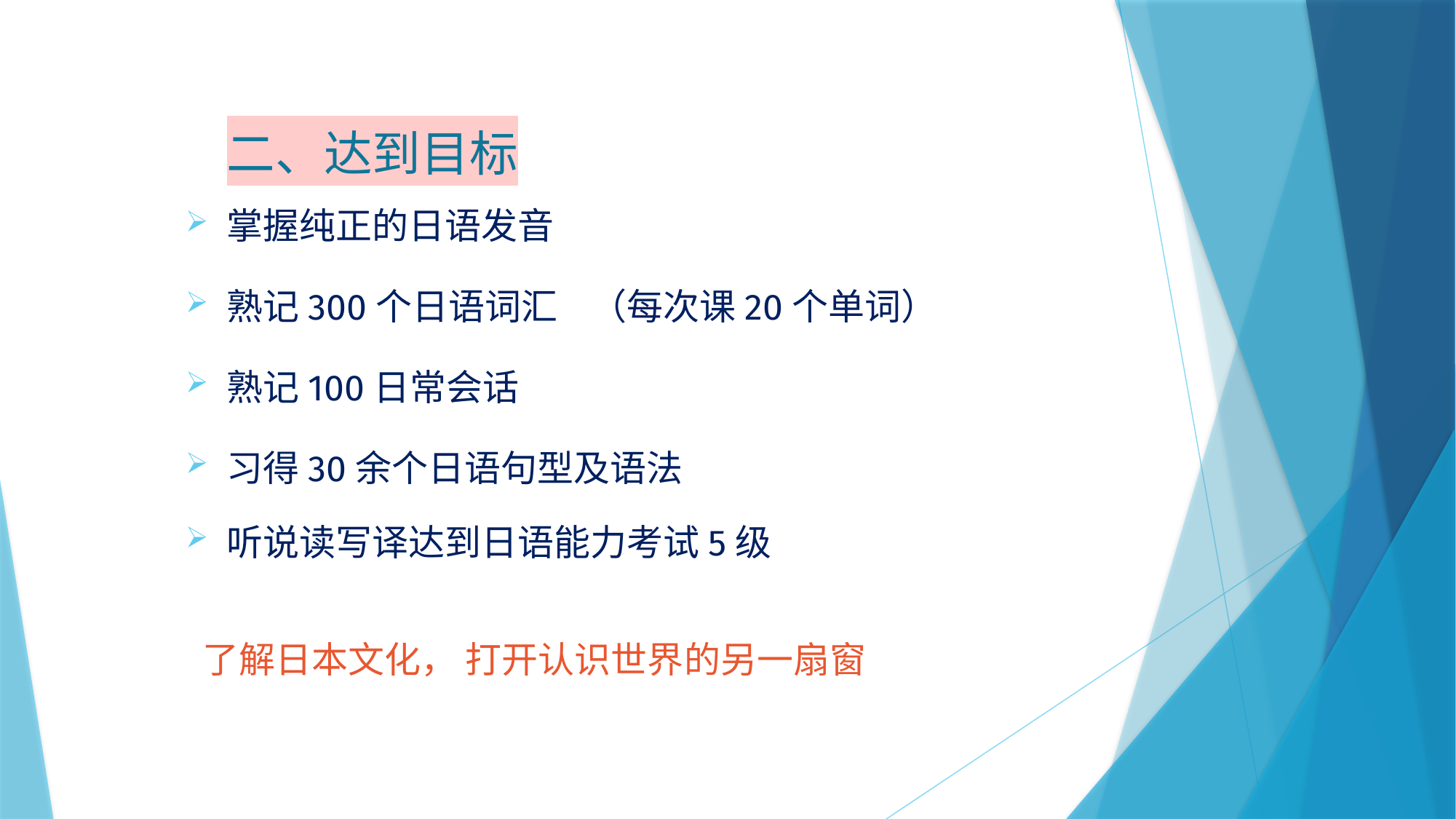

二、达到目标
掌握纯正的日语发音
熟记300个日语词汇    （每次课20个单词）
熟记100日常会话
习得30余个日语句型及语法
听说读写译达到日语能力考试5级
 了解日本文化， 打开认识世界的另一扇窗